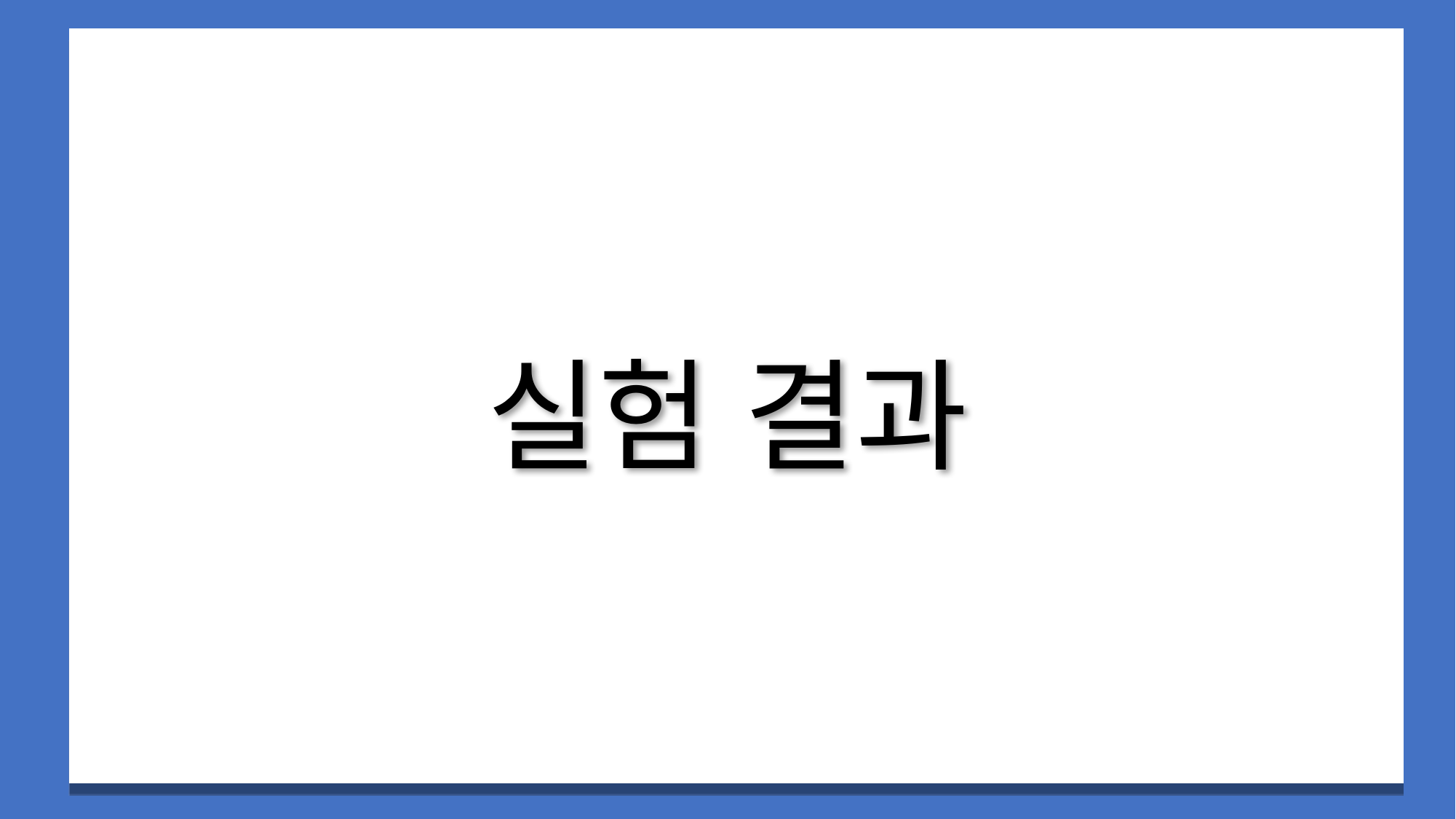

POWER POINT PRESENTATION

POWER POINT PRESENTATION
실험 결과